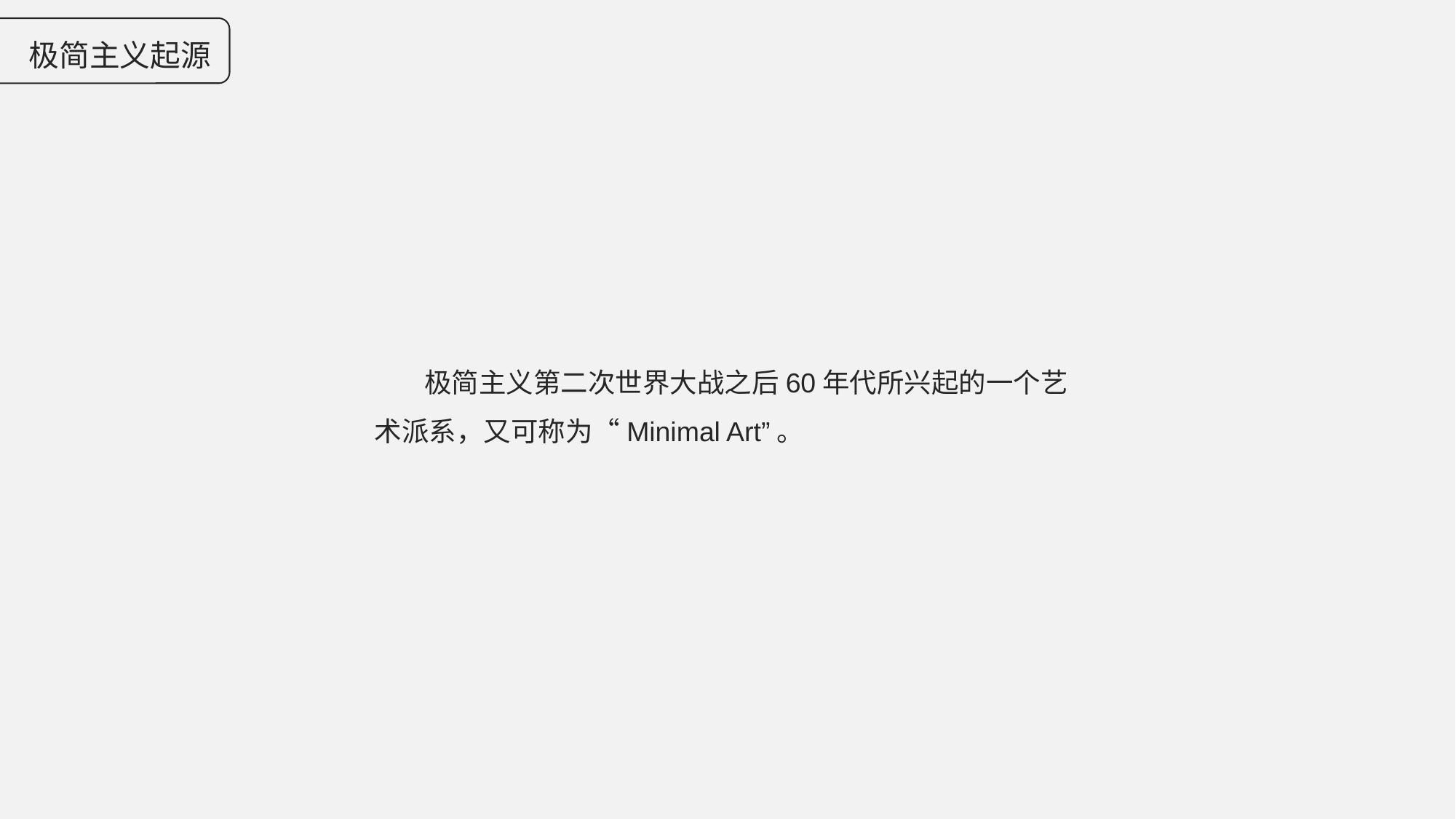

极简主义起源
       极简主义第二次世界大战之后60年代所兴起的一个艺术派系，又可称为“Minimal Art”。